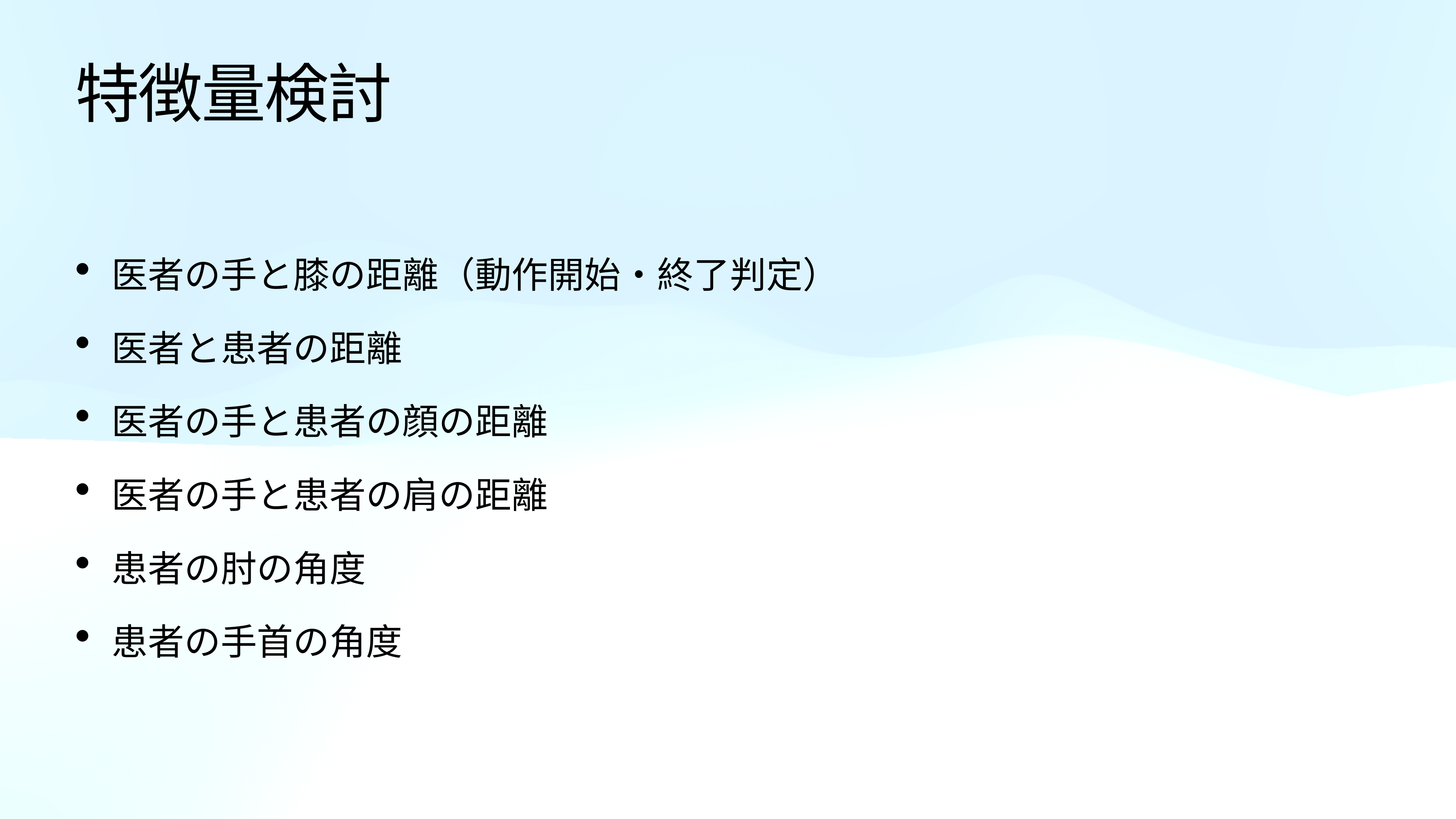

# 特徴量検討

医者の手と膝の距離（動作開始・終了判定）
医者と患者の距離
医者の手と患者の顔の距離
医者の手と患者の肩の距離
患者の肘の角度
患者の手首の角度